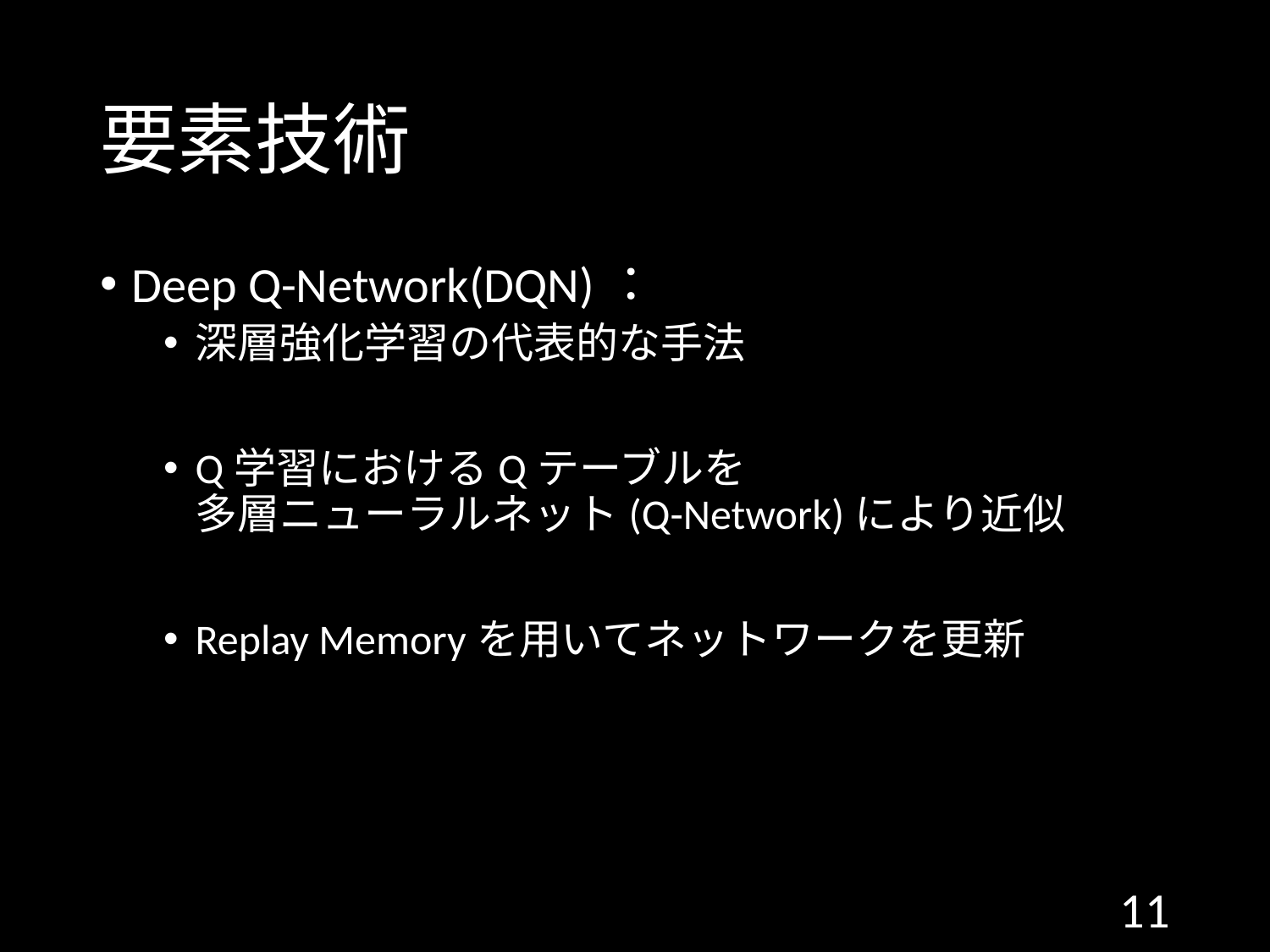

# 要素技術
Deep Q-Network(DQN)：
深層強化学習の代表的な手法

Q学習におけるQテーブルを
多層ニューラルネット(Q-Network)により近似

Replay Memoryを用いてネットワークを更新
11